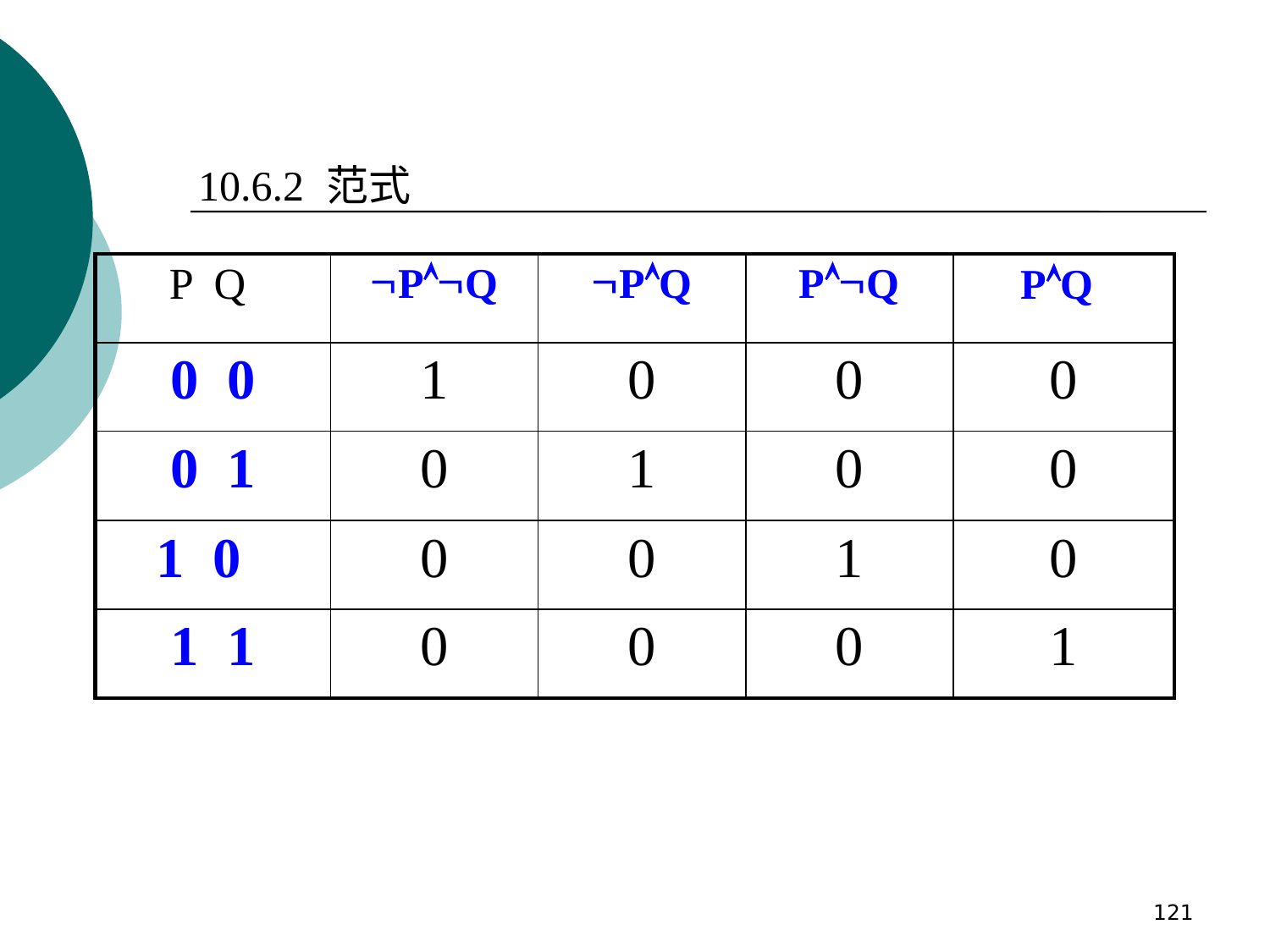

10.6.2 范式
| P Q | ¬P∧¬Q | ¬P∧Q | P∧¬Q | P∧Q |
| --- | --- | --- | --- | --- |
| 0 0 | 1 | 0 | 0 | 0 |
| 0 1 | 0 | 1 | 0 | 0 |
| 1 0 | 0 | 0 | 1 | 0 |
| 1 1 | 0 | 0 | 0 | 1 |
121